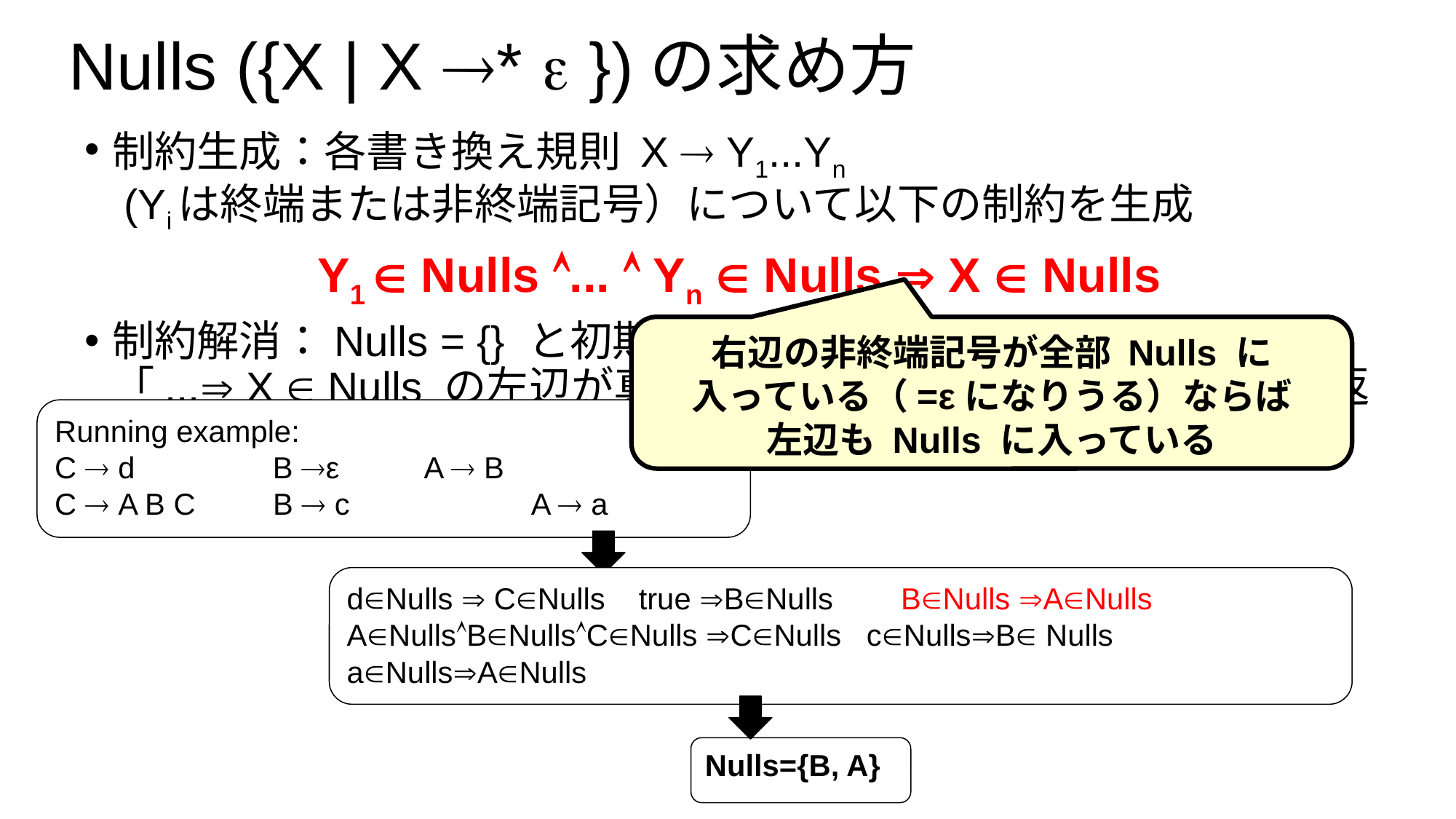

# Nulls ({X | X →* ε })の求め方
制約生成：各書き換え規則 X → Y1...Yn
 (Yiは終端または非終端記号）について以下の制約を生成
Y1 ∈ Nulls ∧... ∧ Yn ∈ Nulls ⇒ X ∈ Nulls
制約解消：Nulls = {} と初期化し，
「...⇒ X ∈ Nulls の左辺が真であればXをNullsに追加」を繰り返す
右辺の非終端記号が全部 Nulls に
入っている（=εになりうる）ならば
左辺も Nulls に入っている
Running example:
C → d 	             B →ε  	     A → B
C → A B C	B → c 	                  A → a

d∈Nulls ⇒ C∈Nulls    true ⇒B∈Nulls 	 B∈Nulls ⇒A∈Nulls
A∈Nulls∧B∈Nulls∧C∈Nulls ⇒C∈Nulls   c∈Nulls⇒B∈ Nulls 	 a∈Nulls⇒A∈Nulls

Nulls={B, A}